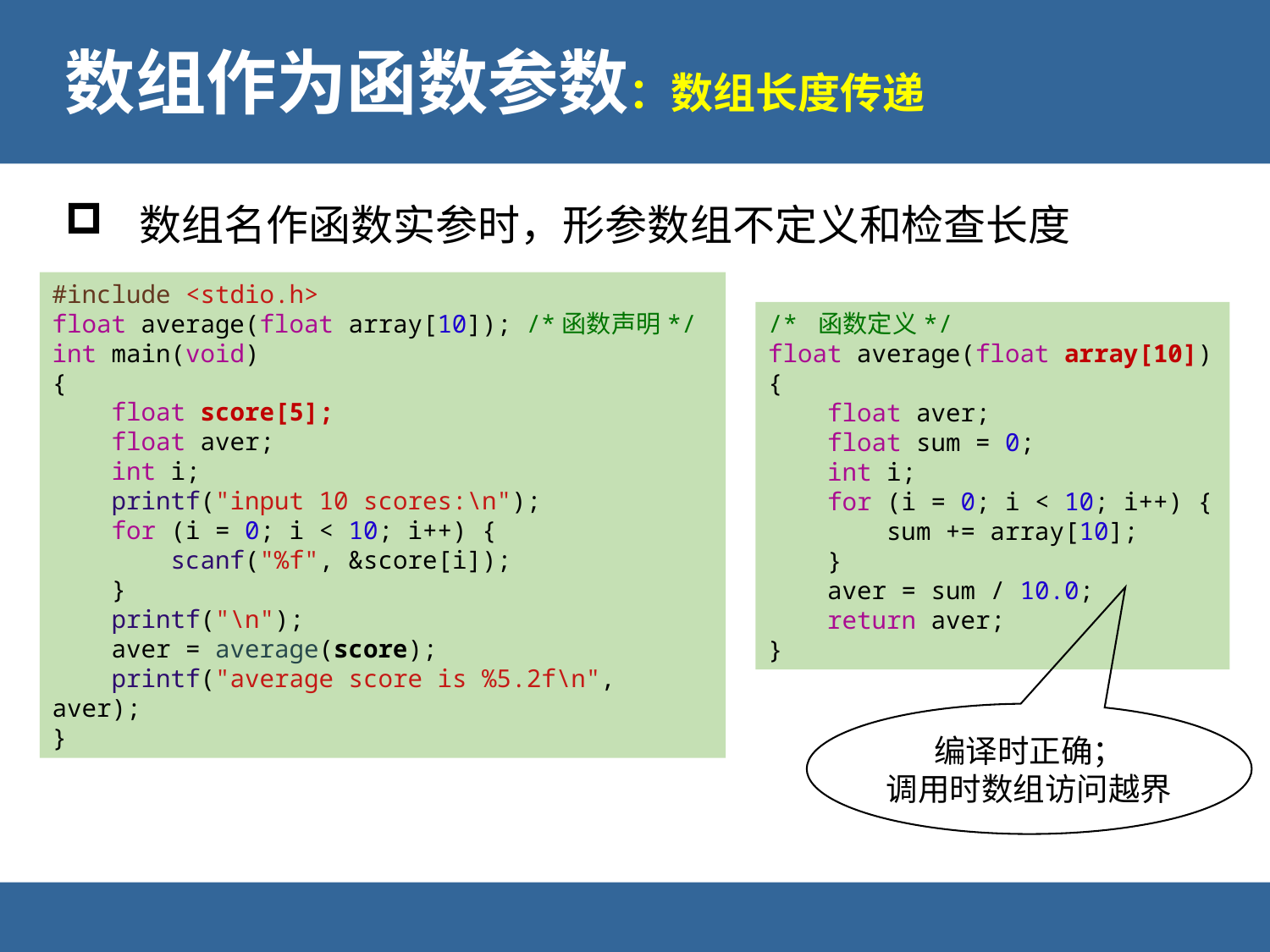

# 数组作为函数参数：数组长度传递
数组名作函数实参时，形参数组不定义和检查长度
#include <stdio.h>
float average(float array[10]); /*函数声明*/
int main(void)
{
    float score[5];
    float aver;
    int i;
    printf("input 10 scores:\n");
    for (i = 0; i < 10; i++) {
        scanf("%f", &score[i]);
    }
    printf("\n");
    aver = average(score);
    printf("average score is %5.2f\n", aver);
}
/* 函数定义*/
float average(float array[10])
{
    float aver;
    float sum = 0;
    int i;
    for (i = 0; i < 10; i++) {
        sum += array[10];
    }
    aver = sum / 10.0;
    return aver;
}
编译时正确；
调用时数组访问越界